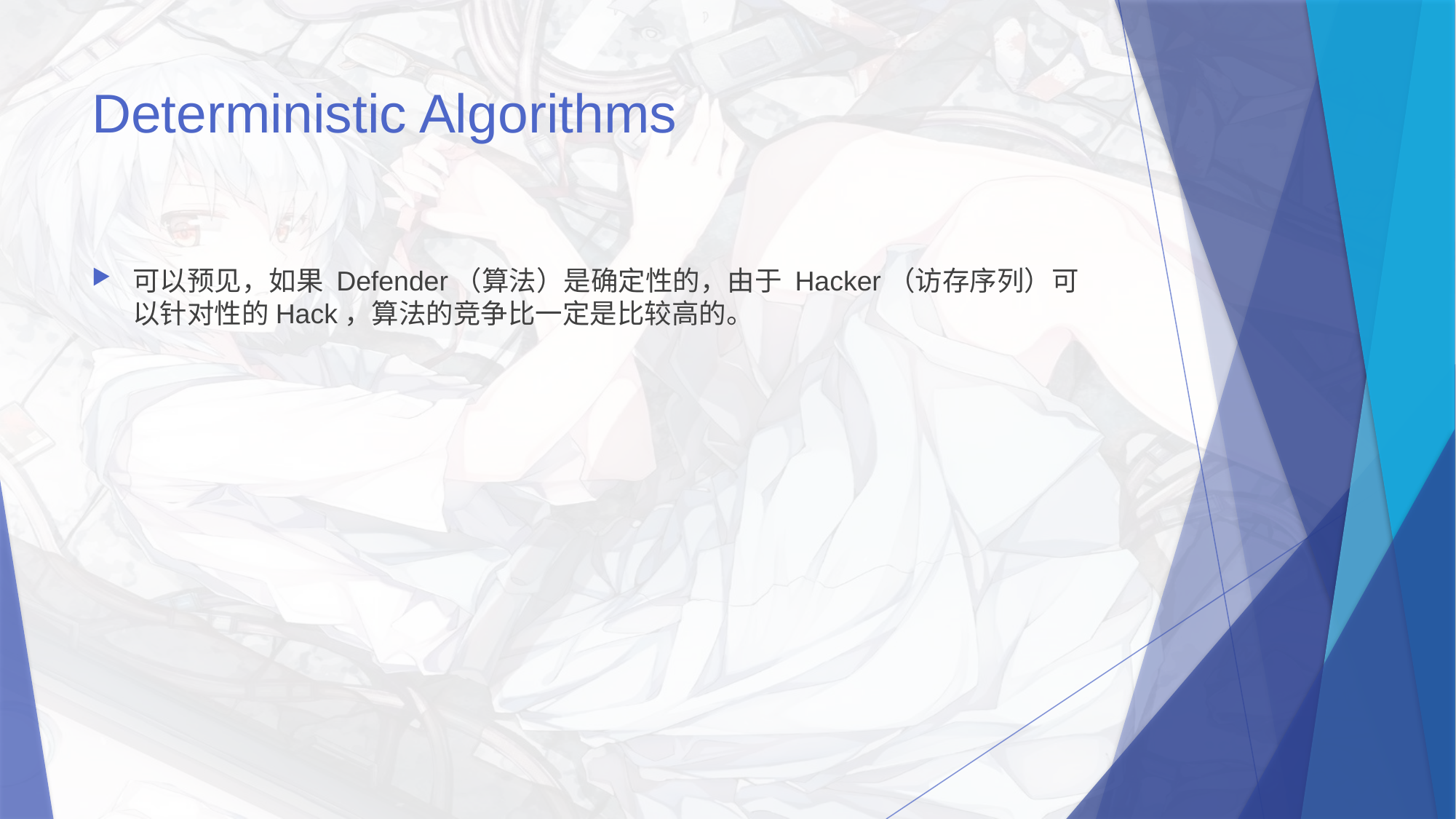

# Deterministic Algorithms
可以预见，如果 Defender（算法）是确定性的，由于 Hacker（访存序列）可以针对性的Hack，算法的竞争比一定是比较高的。